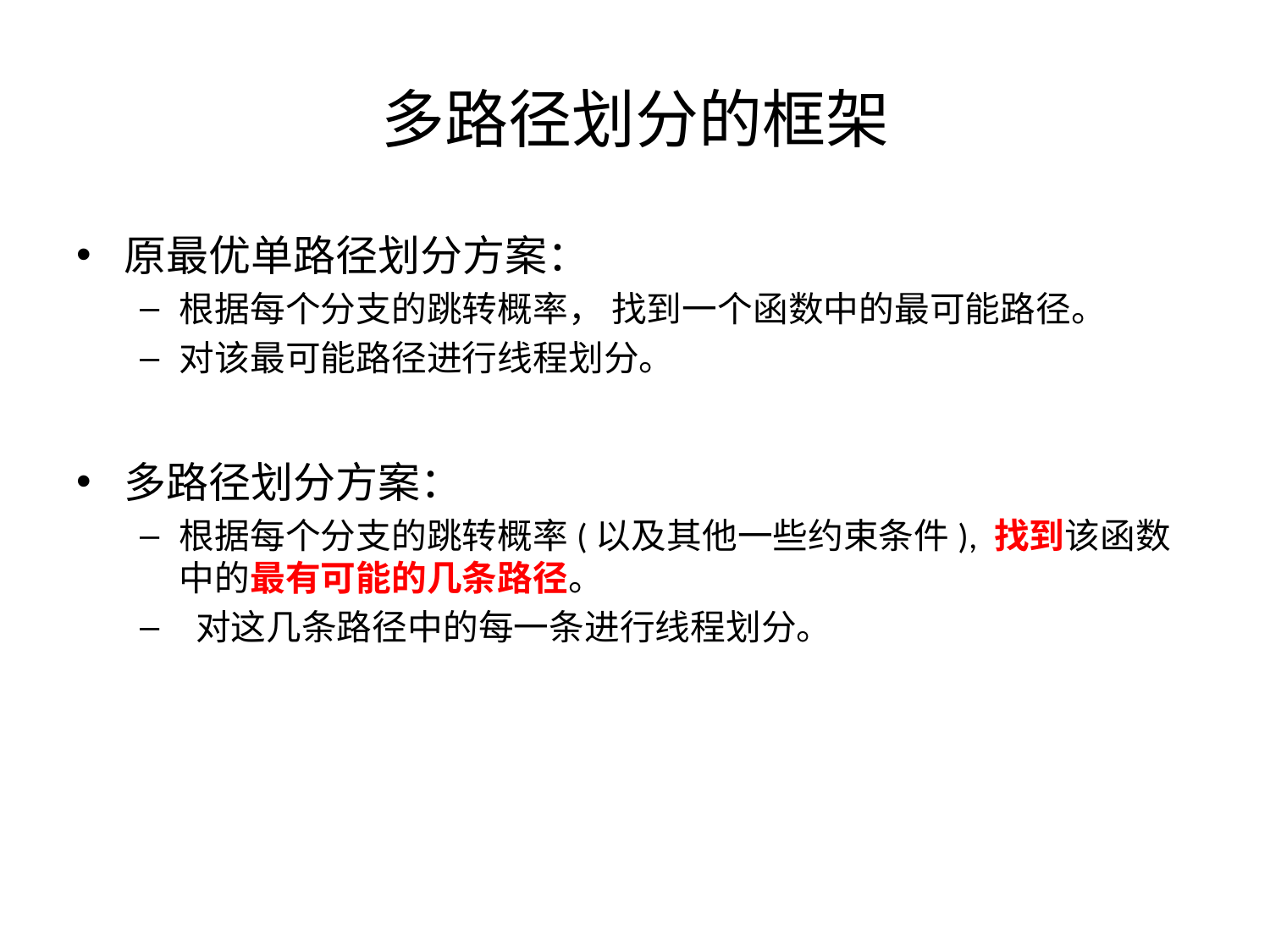

# 多路径划分的框架
原最优单路径划分方案：
根据每个分支的跳转概率， 找到一个函数中的最可能路径。
对该最可能路径进行线程划分。

多路径划分方案：
根据每个分支的跳转概率(以及其他一些约束条件), 找到该函数中的最有可能的几条路径。
 对这几条路径中的每一条进行线程划分。